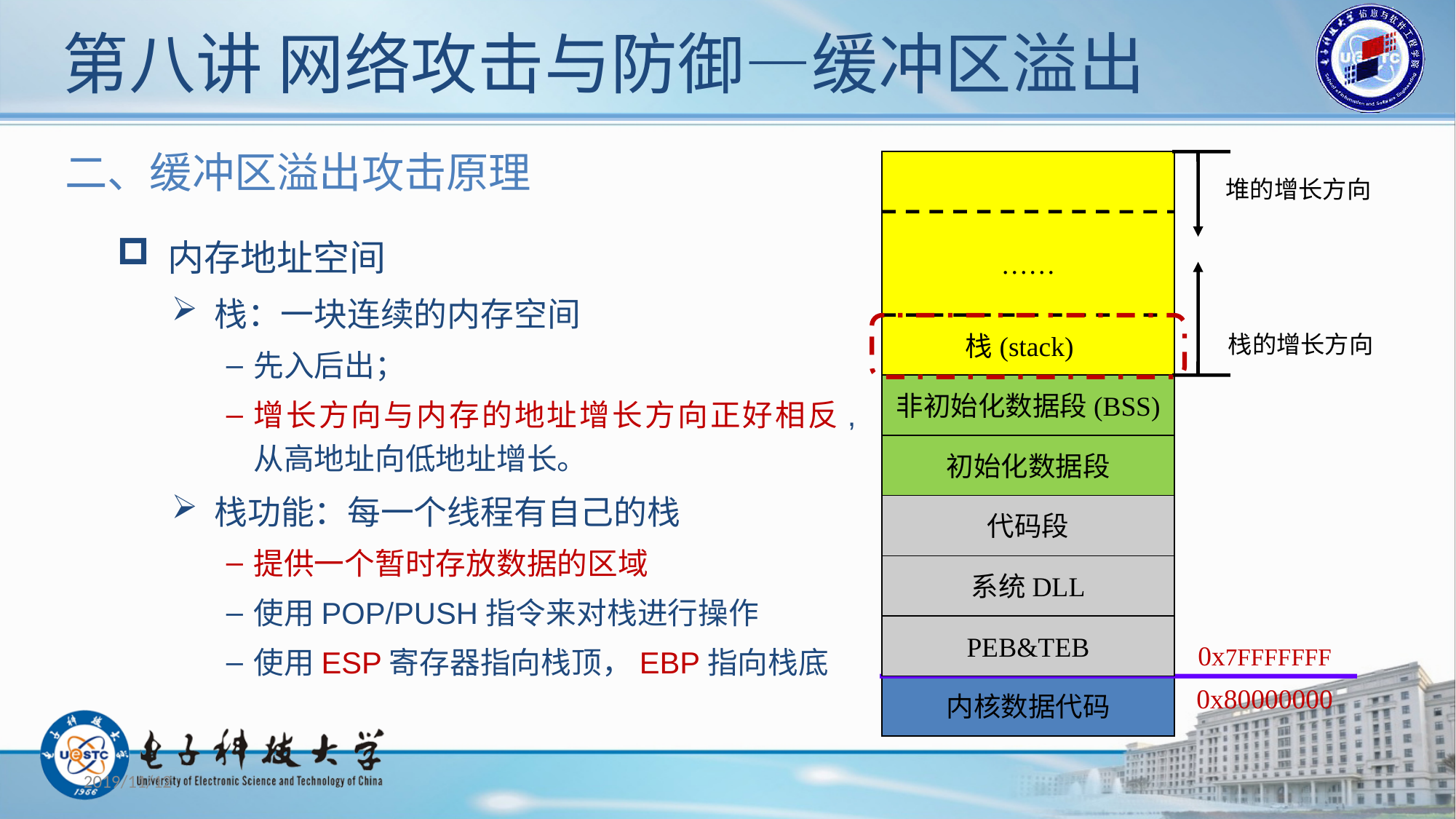

# 第八讲 网络攻击与防御—缓冲区溢出
二、缓冲区溢出攻击原理
……

堆的增长方向

 内存地址空间
 栈：一块连续的内存空间
先入后出；
增长方向与内存的地址增长方向正好相反, 从高地址向低地址增长。
 栈功能：每一个线程有自己的栈
提供一个暂时存放数据的区域
使用POP/PUSH指令来对栈进行操作
使用ESP寄存器指向栈顶，EBP指向栈底

栈(stack)

栈的增长方向
非初始化数据段(BSS)

初始化数据段
代码段
系统DLL
PEB&TEB
0x7FFFFFFF
内核数据代码

0x80000000
2019/11/12